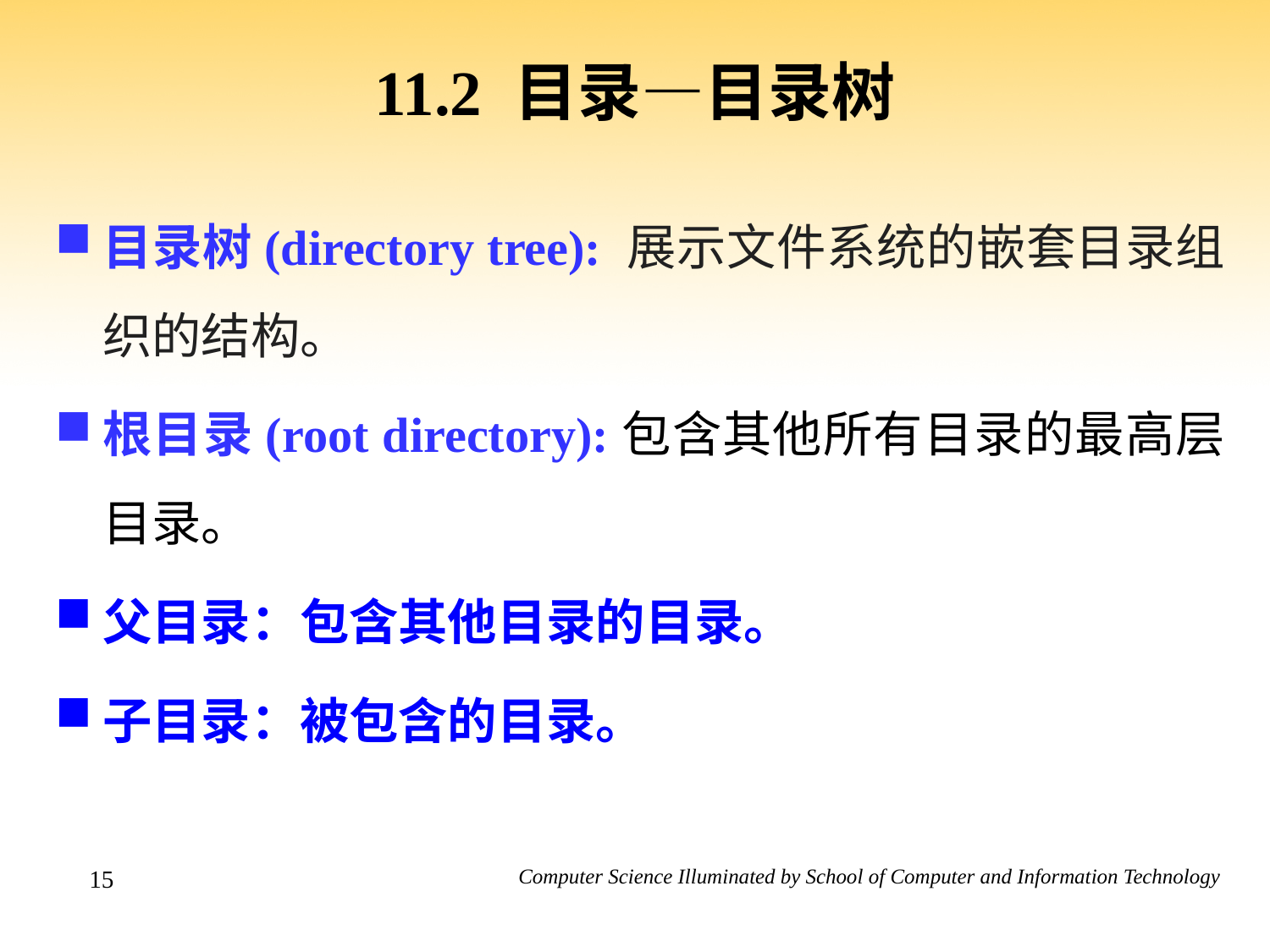

# 11.2 目录—目录树
目录树(directory tree): 展示文件系统的嵌套目录组织的结构。
根目录(root directory):包含其他所有目录的最高层目录。
父目录：包含其他目录的目录。
子目录：被包含的目录。

15